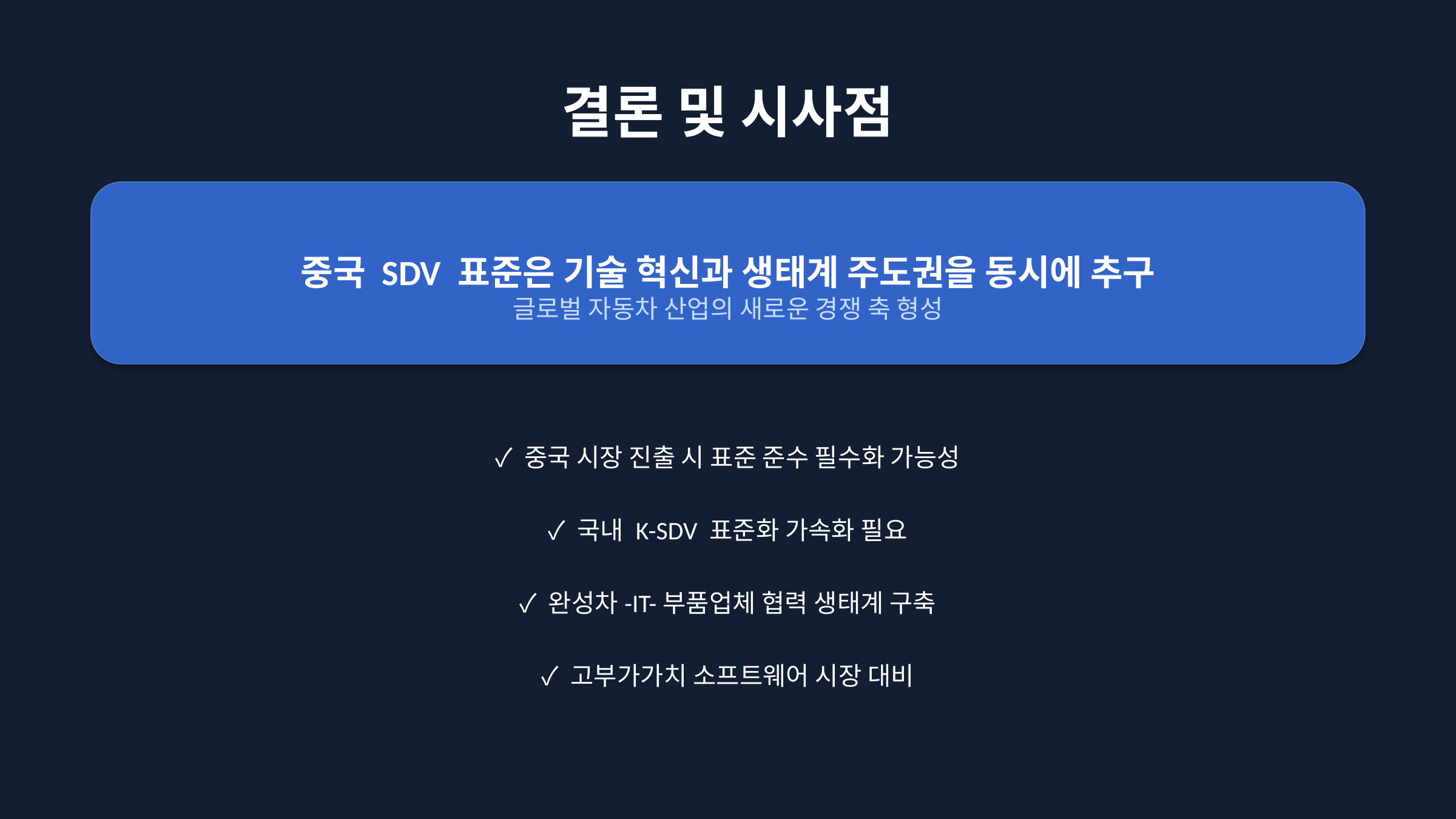

#

결론 및 시사점

중국 SDV 표준은 기술 혁신과 생태계 주도권을 동시에 추구
글로벌 자동차 산업의 새로운 경쟁 축 형성

✓ 중국 시장 진출 시 표준 준수 필수화 가능성

✓ 국내 K-SDV 표준화 가속화 필요

✓ 완성차-IT-부품업체 협력 생태계 구축

✓ 고부가가치 소프트웨어 시장 대비